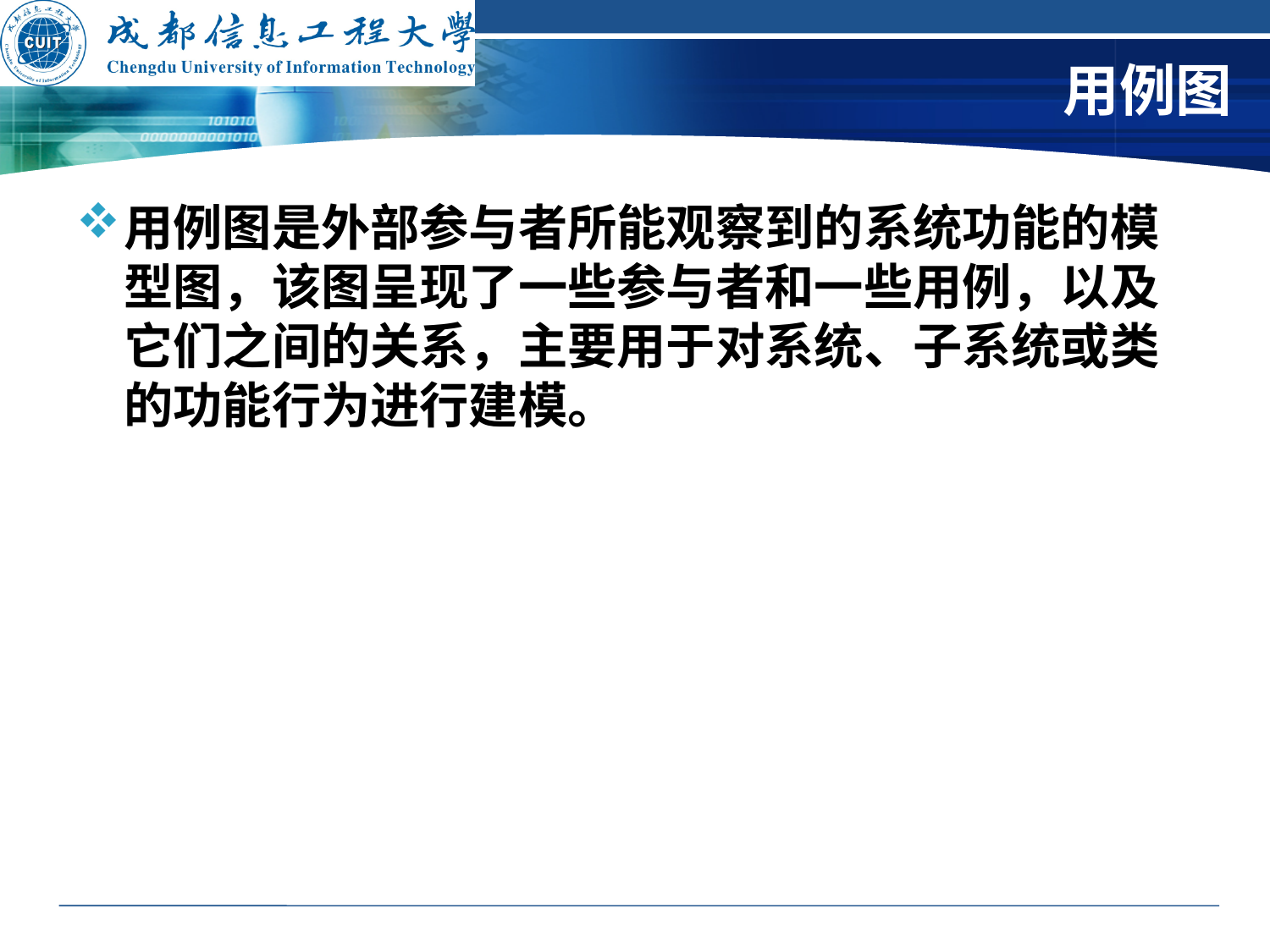

# 用例图
用例图是外部参与者所能观察到的系统功能的模型图，该图呈现了一些参与者和一些用例，以及它们之间的关系，主要用于对系统、子系统或类的功能行为进行建模。